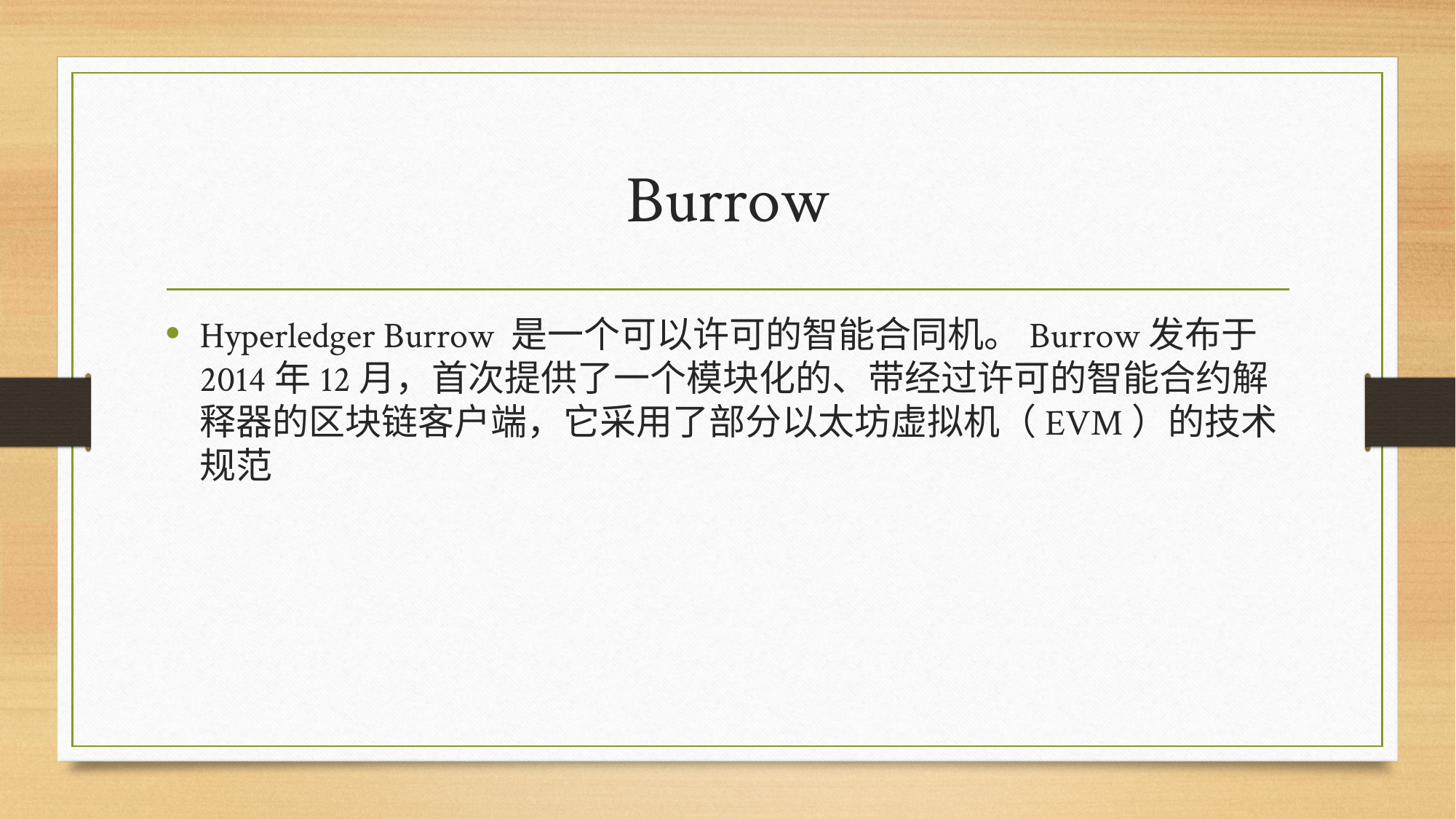

# Burrow
Hyperledger Burrow 是一个可以许可的智能合同机。Burrow发布于2014年12月，首次提供了一个模块化的、带经过许可的智能合约解释器的区块链客户端，它采用了部分以太坊虚拟机（EVM）的技术规范